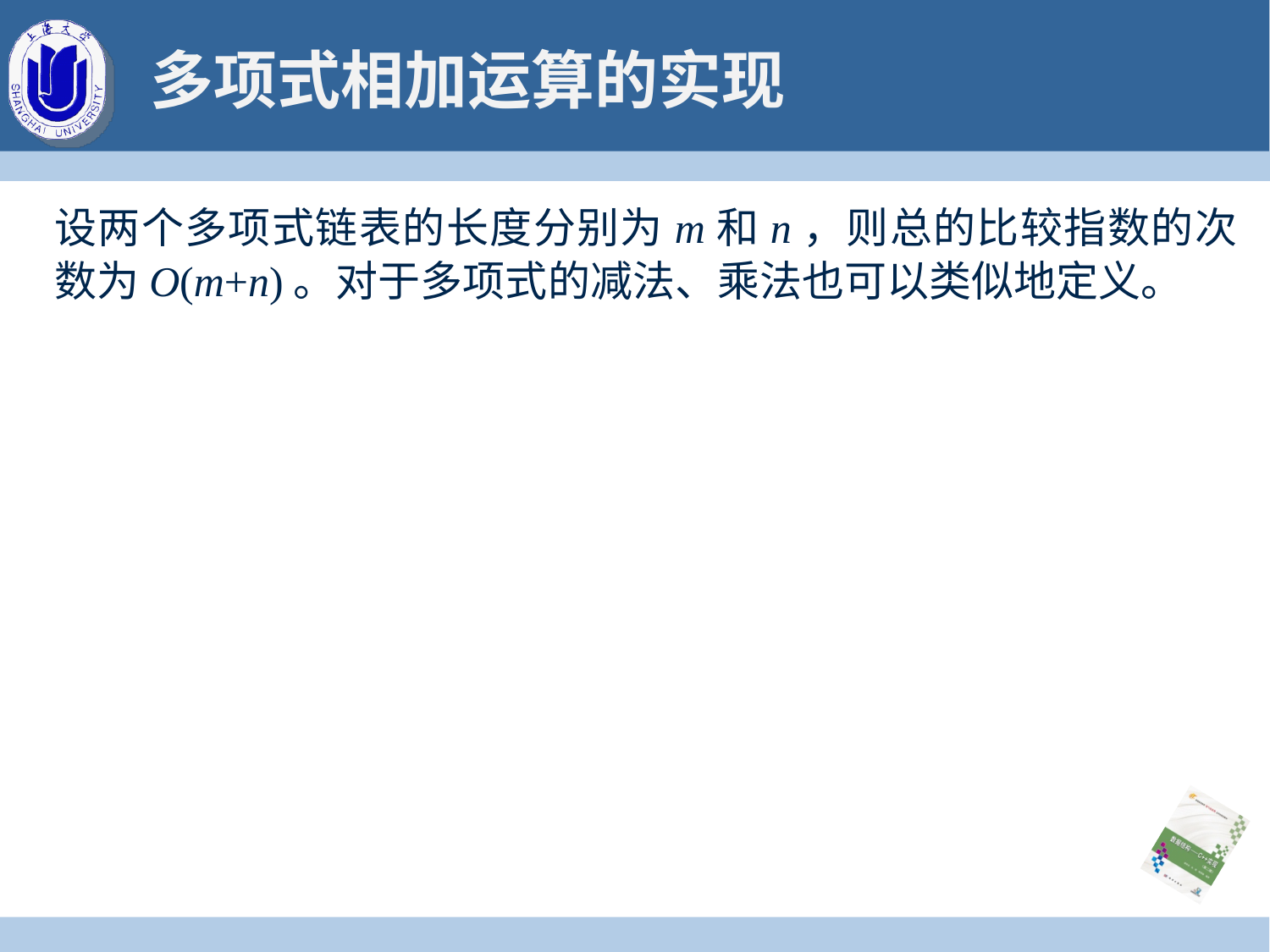

# 多项式相加运算的实现
设两个多项式链表的长度分别为m和n，则总的比较指数的次数为O(m+n)。对于多项式的减法、乘法也可以类似地定义。